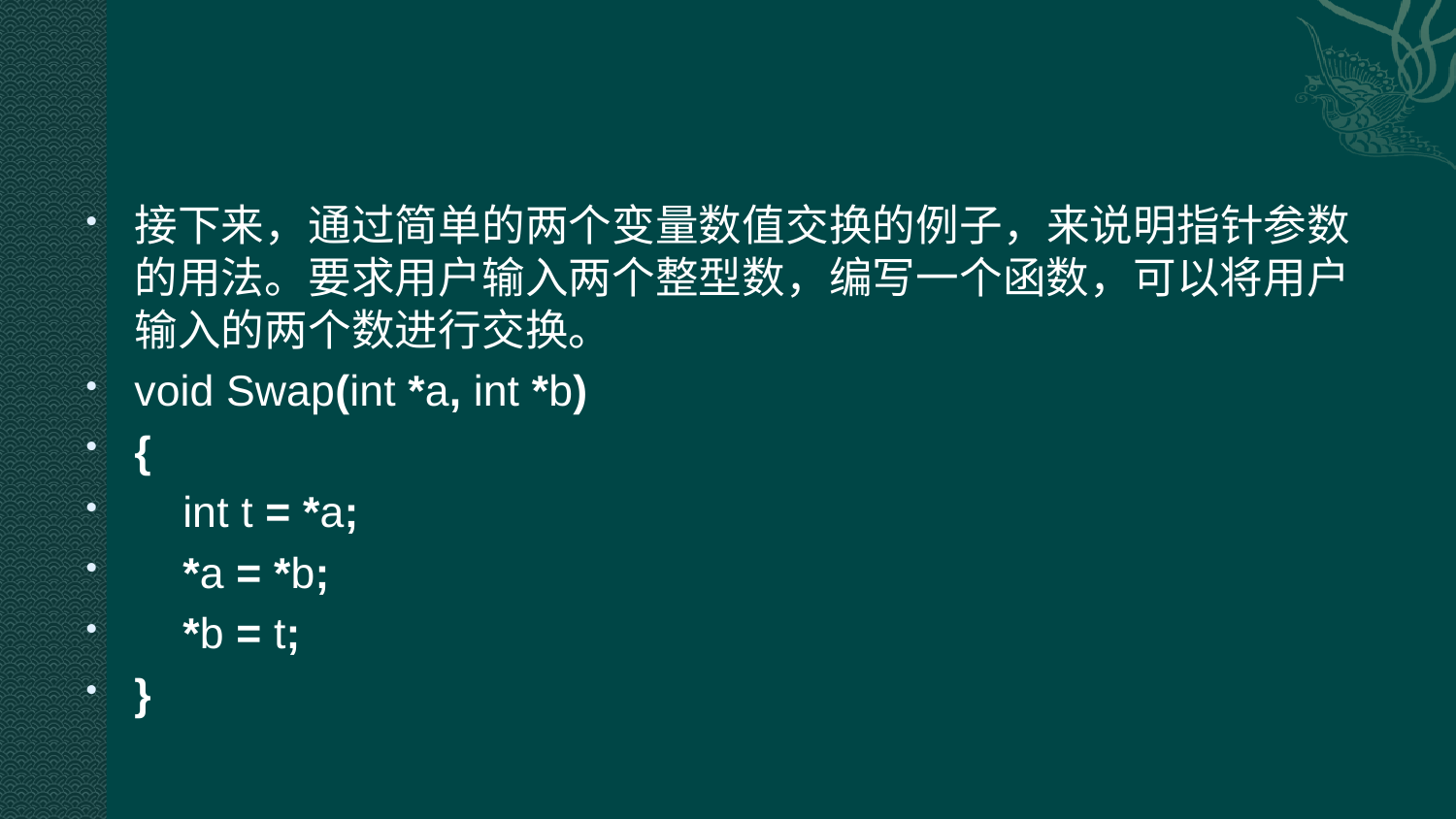

#
接下来，通过简单的两个变量数值交换的例子，来说明指针参数的用法。要求用户输入两个整型数，编写一个函数，可以将用户输入的两个数进行交换。
void Swap(int *a, int *b)
{
    int t = *a;
    *a = *b;
    *b = t;
}